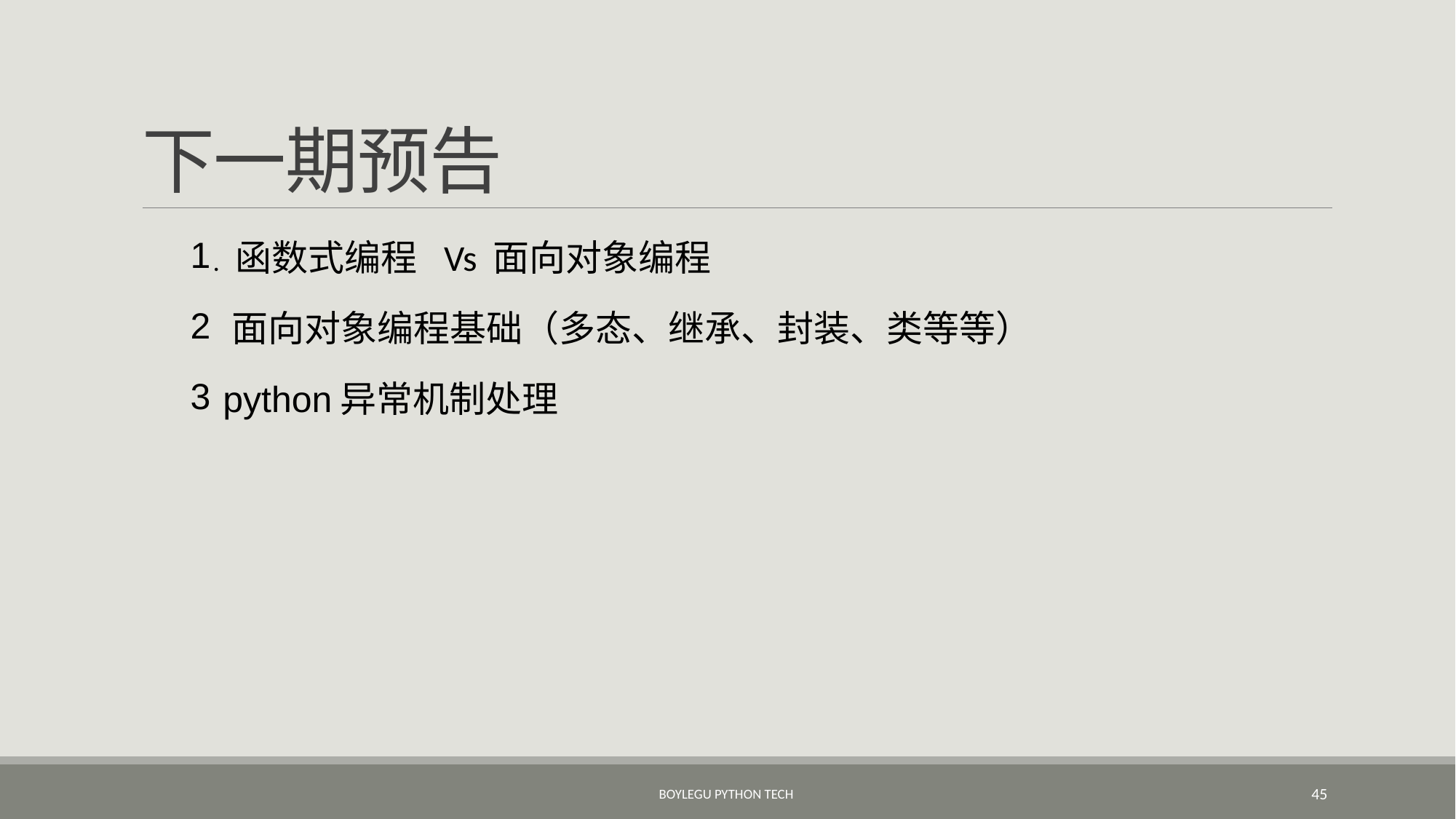

# 下一期预告
| 1 | . 函数式编程 Vs 面向对象编程 |
| --- | --- |
| 2 | 面向对象编程基础（多态、继承、封装、类等等） |
| 3 | python异常机制处理 |
|  |  |
|  |  |
|  |  |
BoyleGu Python Tech
45